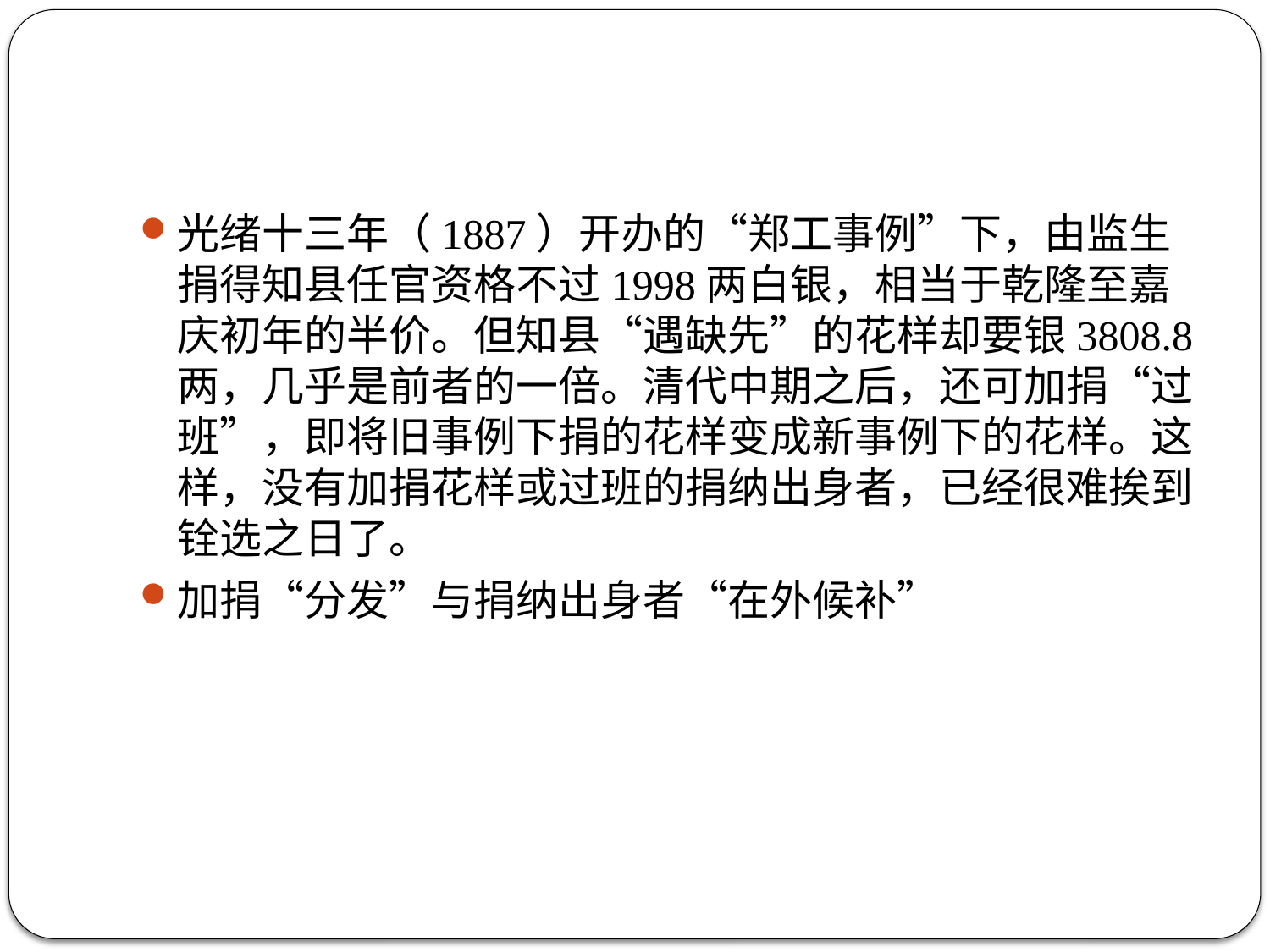

#
光绪十三年（1887）开办的“郑工事例”下，由监生捐得知县任官资格不过1998两白银，相当于乾隆至嘉庆初年的半价。但知县“遇缺先”的花样却要银3808.8两，几乎是前者的一倍。清代中期之后，还可加捐“过班”，即将旧事例下捐的花样变成新事例下的花样。这样，没有加捐花样或过班的捐纳出身者，已经很难挨到铨选之日了。
加捐“分发”与捐纳出身者“在外候补”